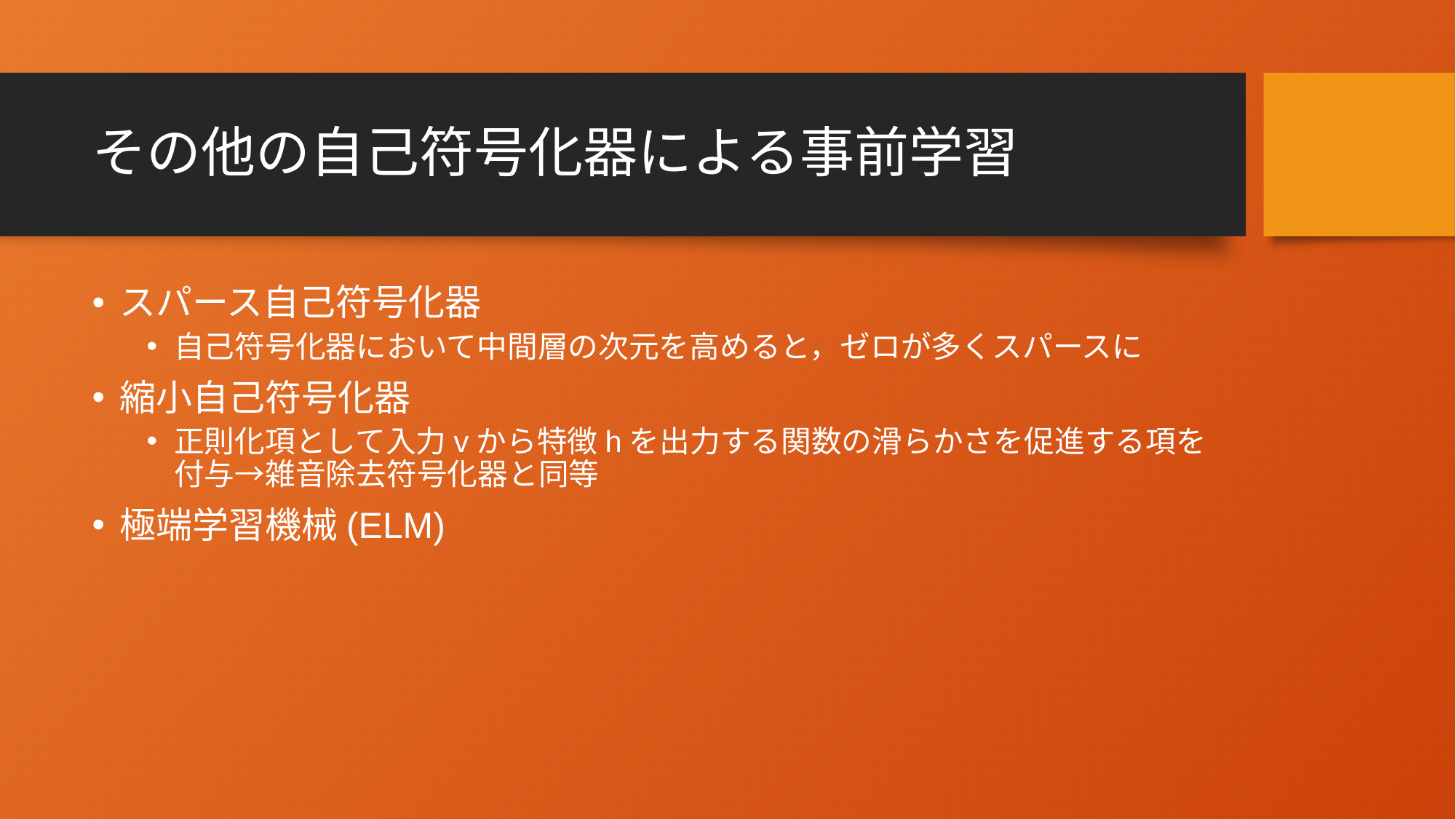

# その他の自己符号化器による事前学習
スパース自己符号化器
自己符号化器において中間層の次元を高めると，ゼロが多くスパースに
縮小自己符号化器
正則化項として入力vから特徴hを出力する関数の滑らかさを促進する項を付与→雑音除去符号化器と同等
極端学習機械(ELM)